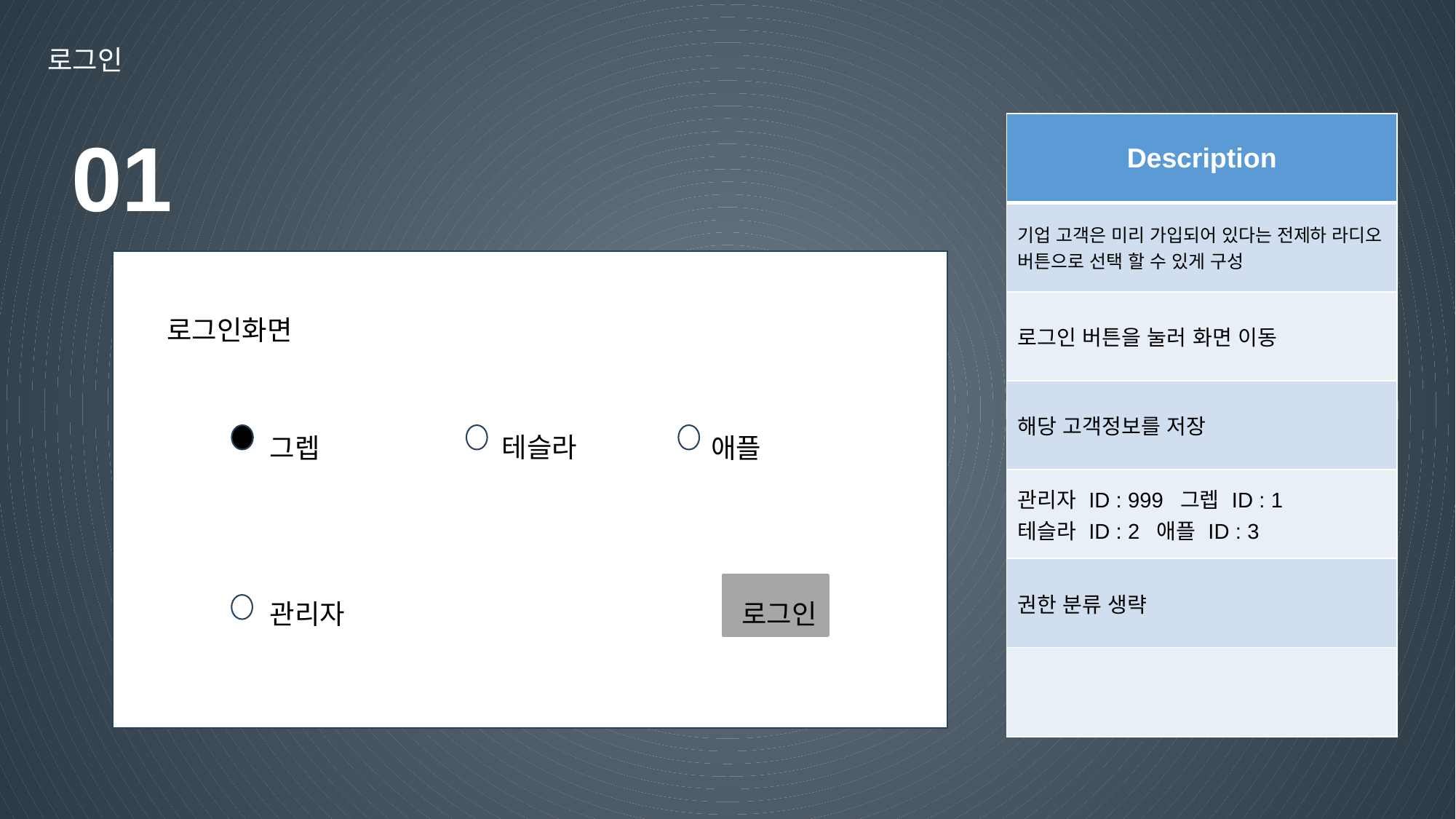

로그인
01
| Description |
| --- |
| 기업 고객은 미리 가입되어 있다는 전제하 라디오 버튼으로 선택 할 수 있게 구성 |
| 로그인 버튼을 눌러 화면 이동 |
| 해당 고객정보를 저장 |
| 관리자 ID : 999 그렙 ID : 1 테슬라 ID : 2 애플 ID : 3 |
| 권한 분류 생략 |
|  |

로그인화면
테슬라
그렙
애플

관리자
로그인